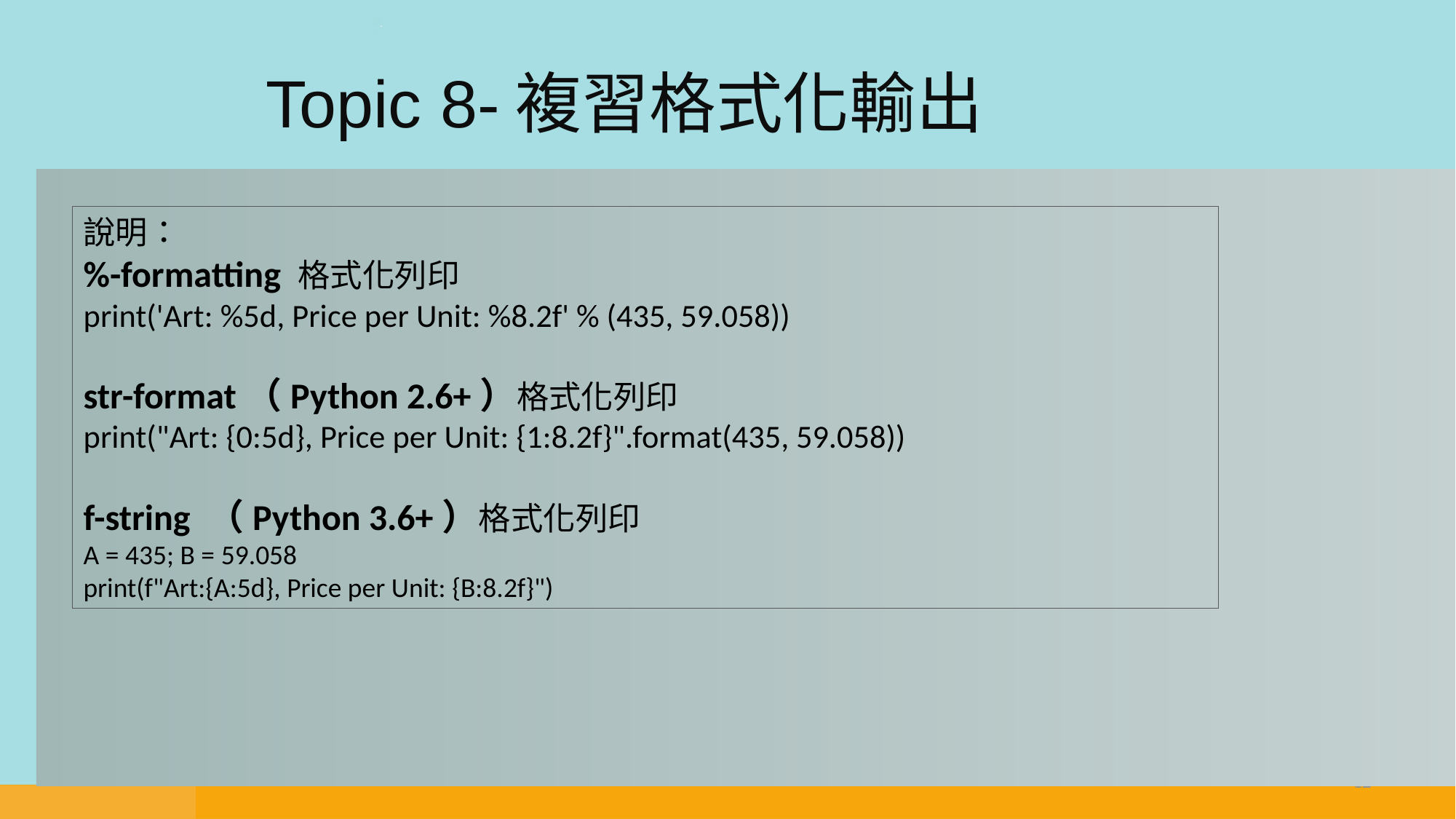

# Topic 8-複習格式化輸出

說明：
%-formatting 格式化列印
print('Art: %5d, Price per Unit: %8.2f' % (435, 59.058))

str-format（Python 2.6+）格式化列印
print("Art: {0:5d}, Price per Unit: {1:8.2f}".format(435, 59.058))

f-string （Python 3.6+）格式化列印
A = 435; B = 59.058
print(f"Art:{A:5d}, Price per Unit: {B:8.2f}")
12